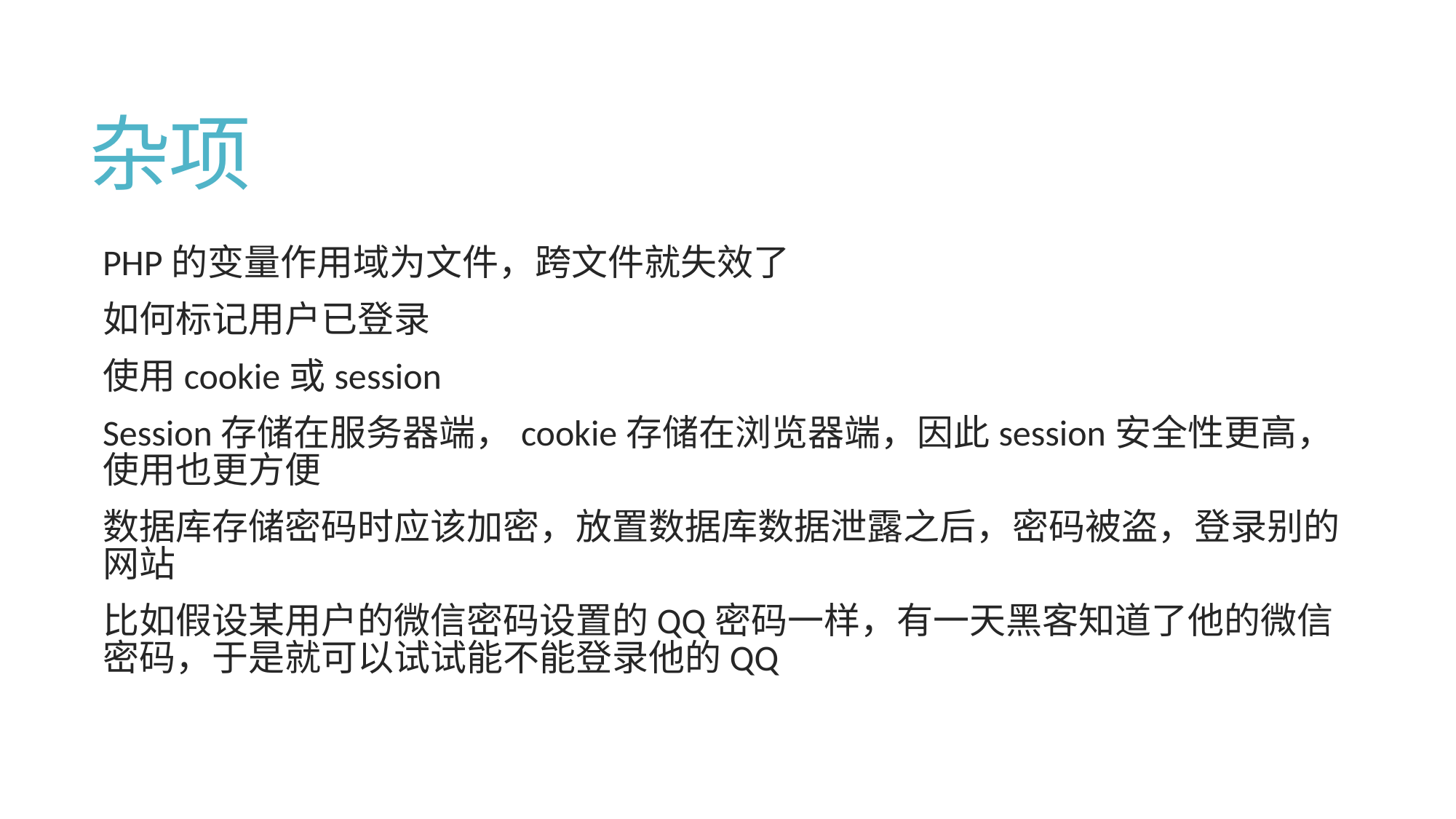

# 杂项
PHP的变量作用域为文件，跨文件就失效了
如何标记用户已登录
使用cookie或session
Session存储在服务器端，cookie存储在浏览器端，因此session安全性更高，使用也更方便
数据库存储密码时应该加密，放置数据库数据泄露之后，密码被盗，登录别的网站
比如假设某用户的微信密码设置的QQ密码一样，有一天黑客知道了他的微信密码，于是就可以试试能不能登录他的QQ